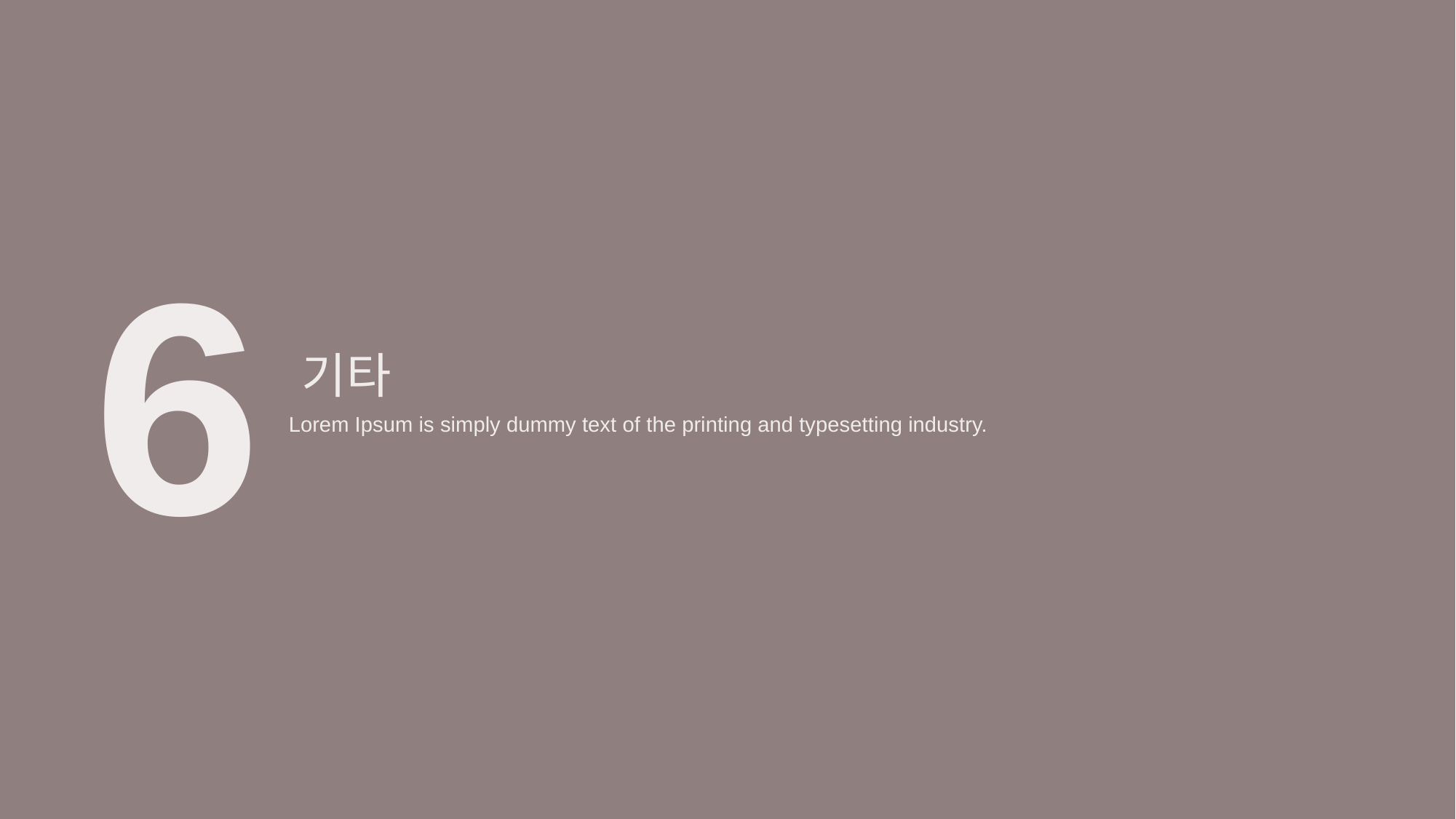

6
기타
Lorem Ipsum is simply dummy text of the printing and typesetting industry.